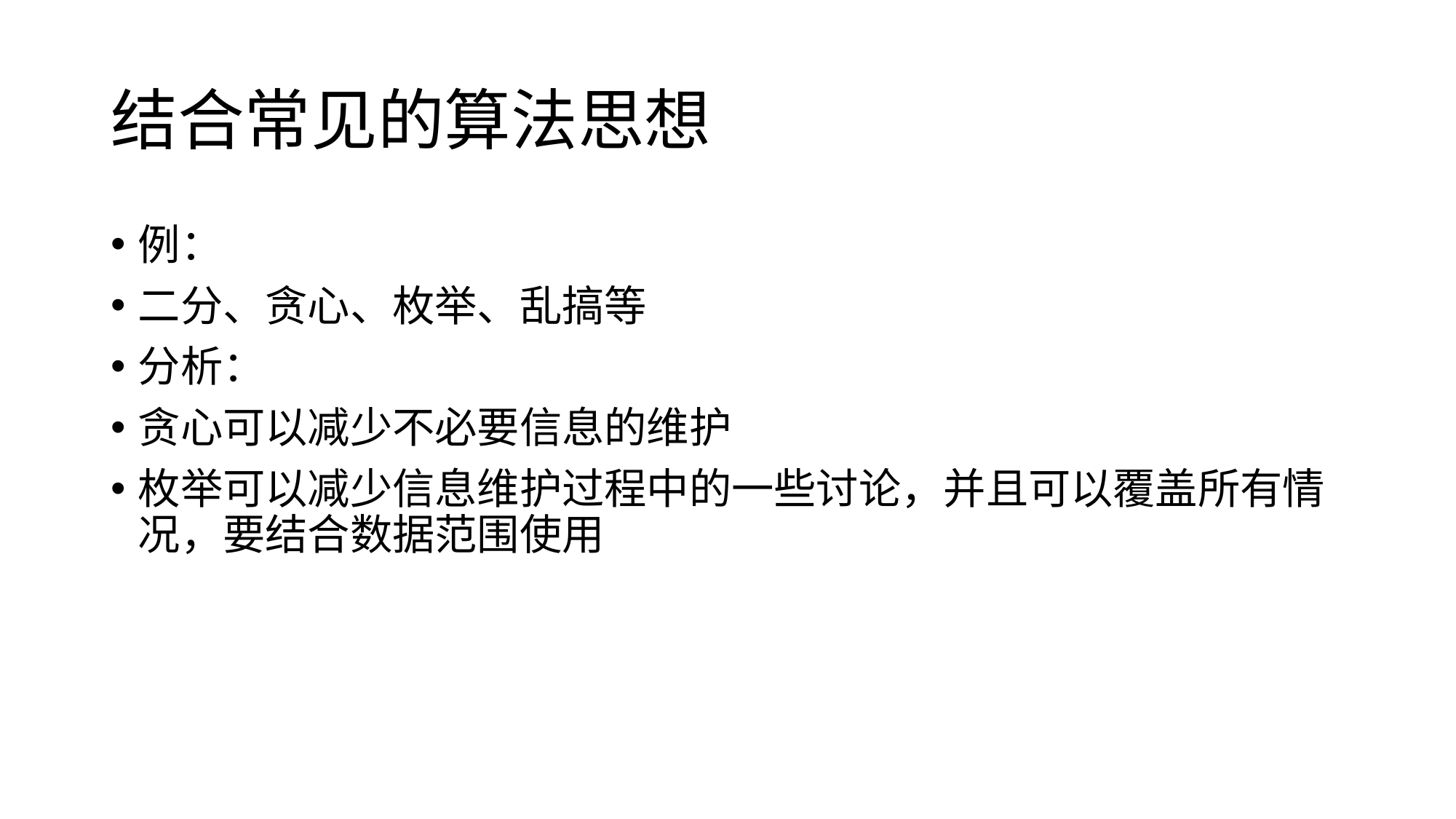

# 结合常见的算法思想
例：
二分、贪心、枚举、乱搞等
分析：
贪心可以减少不必要信息的维护
枚举可以减少信息维护过程中的一些讨论，并且可以覆盖所有情况，要结合数据范围使用